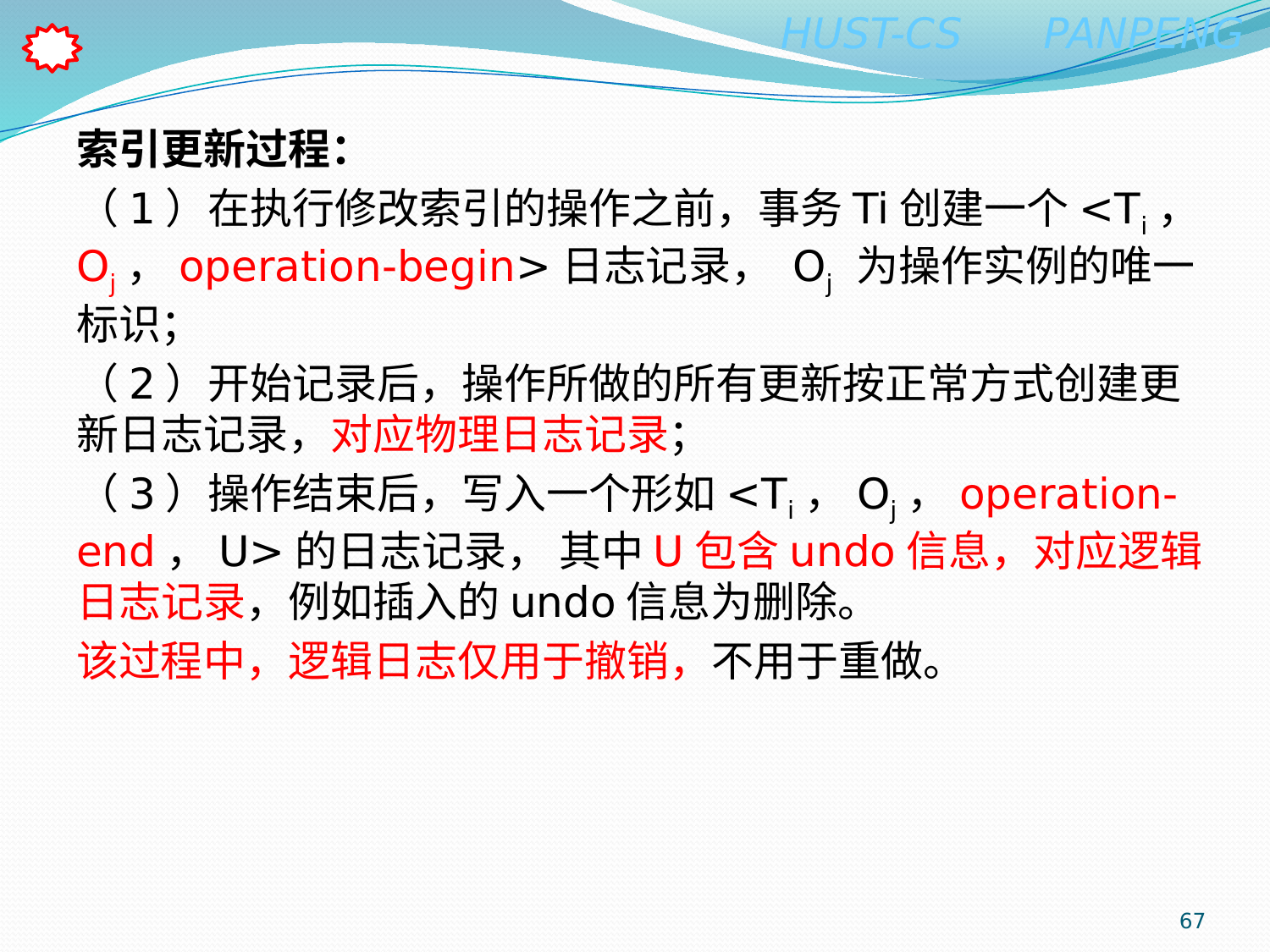

索引更新过程：
（1）在执行修改索引的操作之前，事务Ti创建一个<Ti，Oj，operation-begin>日志记录， Oj 为操作实例的唯一标识；
（2）开始记录后，操作所做的所有更新按正常方式创建更新日志记录，对应物理日志记录；
（3）操作结束后，写入一个形如<Ti，Oj，operation-end，U>的日志记录， 其中U包含undo信息，对应逻辑日志记录，例如插入的undo信息为删除。
该过程中，逻辑日志仅用于撤销，不用于重做。
67